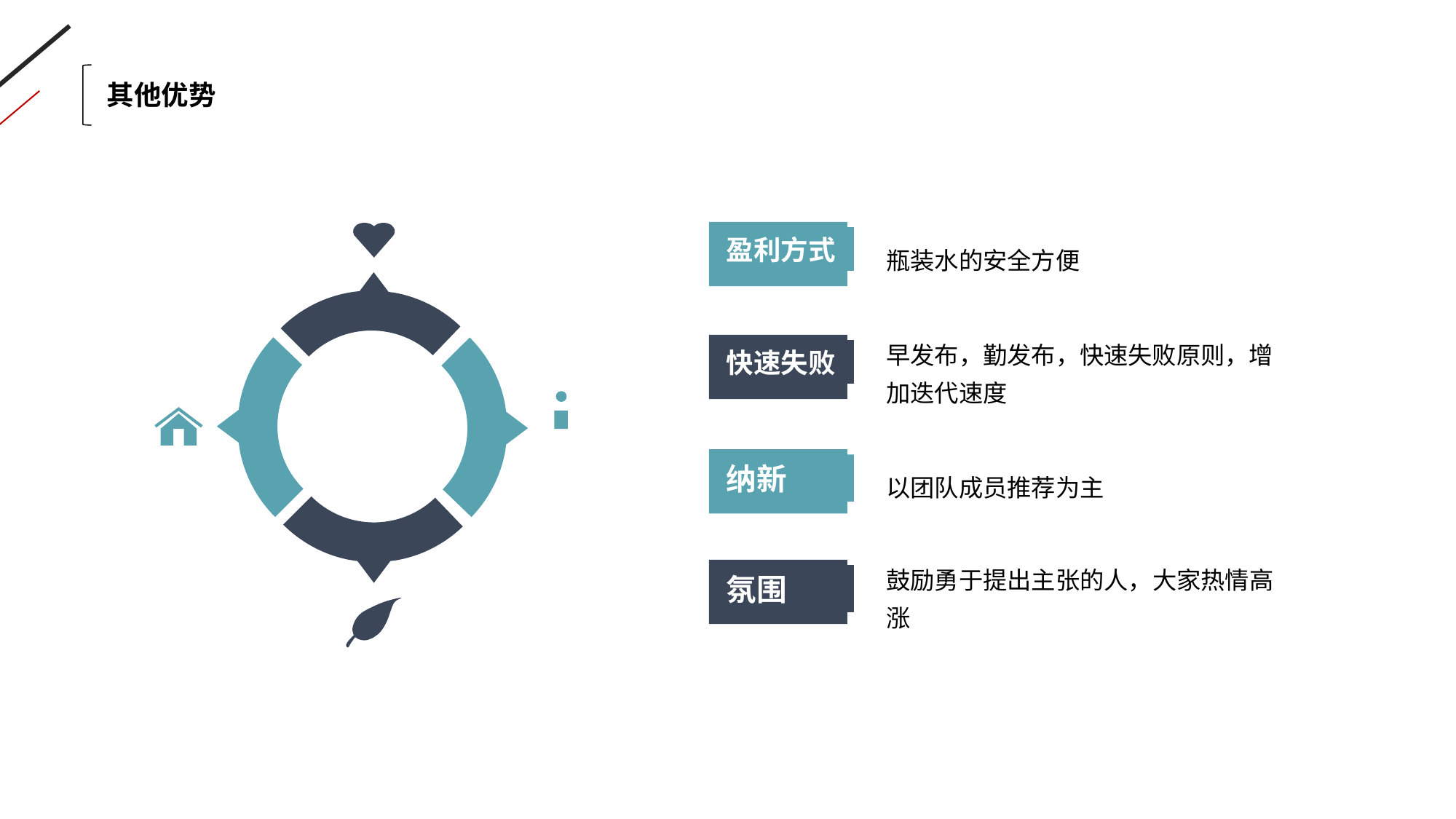

其他优势

盈利方式

瓶装水的安全方便

早发布，勤发布，快速失败原则，增加迭代速度

快速失败

纳新
以团队成员推荐为主

鼓励勇于提出主张的人，大家热情高涨

氛围